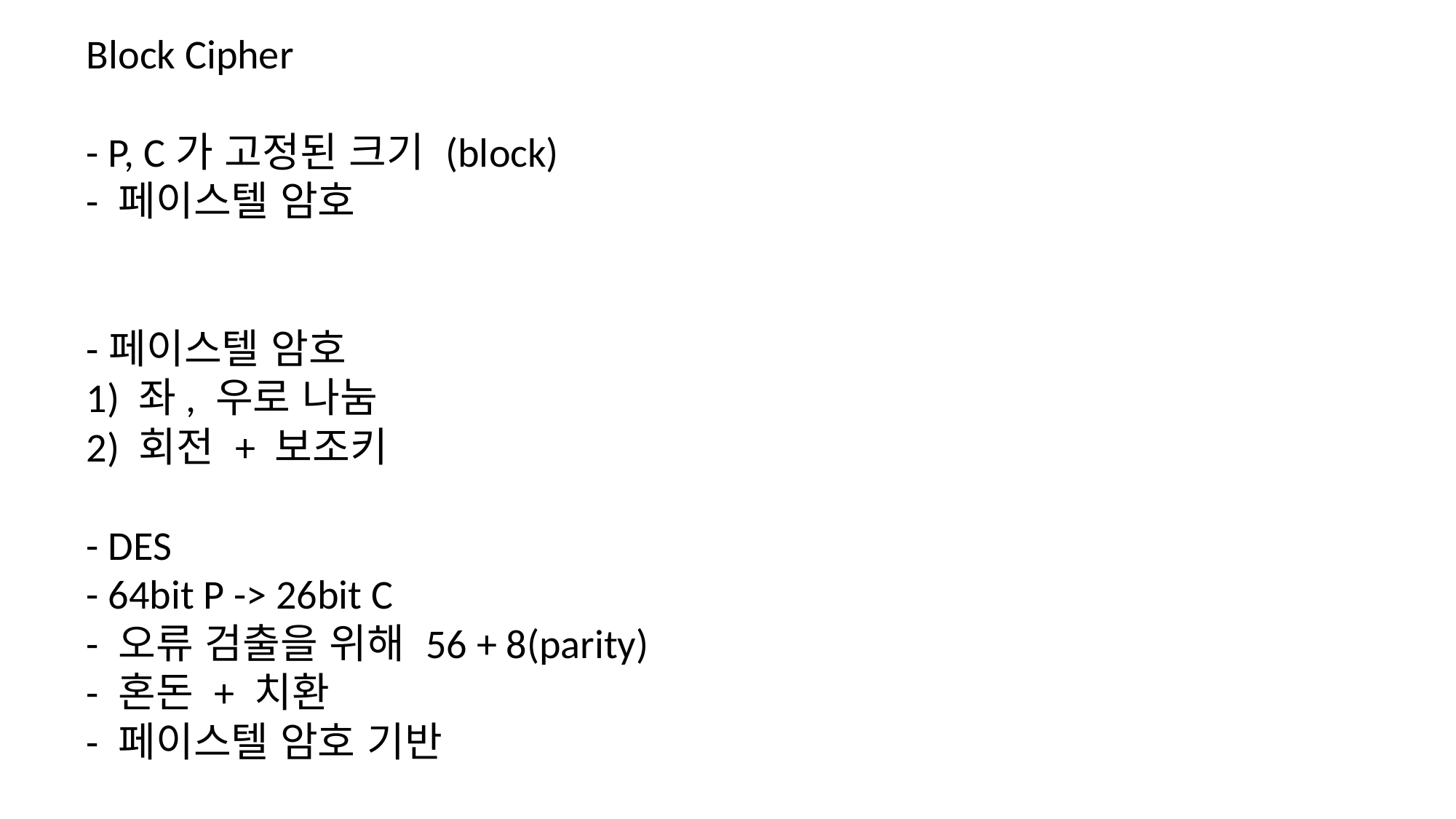

Block Cipher

- P, C가 고정된 크기 (block)
- 페이스텔 암호

-페이스텔 암호
1) 좌, 우로 나눔
2) 회전 + 보조키

- DES
- 64bit P -> 26bit C
- 오류 검출을 위해 56 + 8(parity)
- 혼돈 + 치환
- 페이스텔 암호 기반